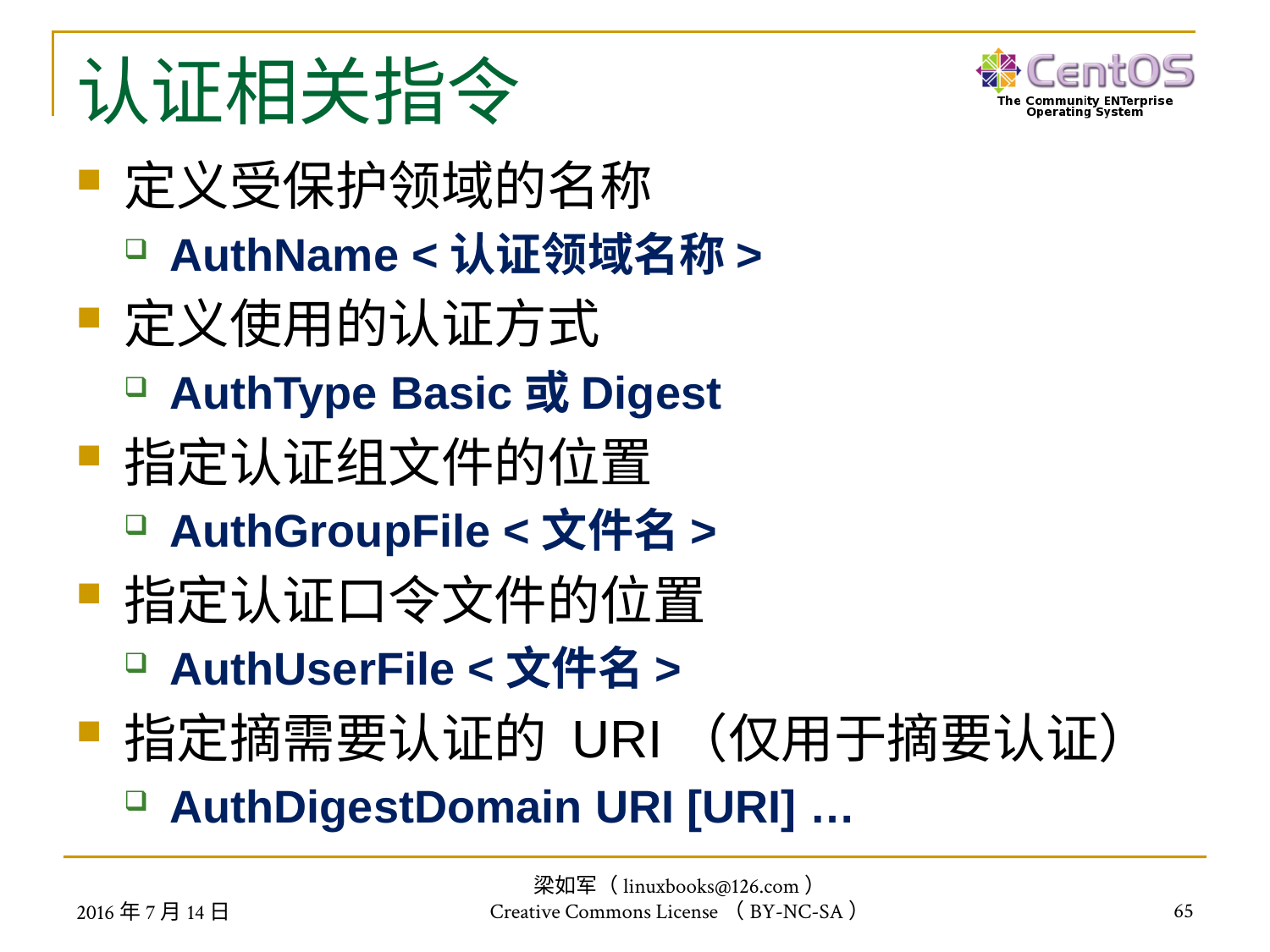

# 认证相关指令
定义受保护领域的名称
AuthName <认证领域名称>
定义使用的认证方式
AuthType Basic或Digest
指定认证组文件的位置
AuthGroupFile <文件名>
指定认证口令文件的位置
AuthUserFile <文件名>
指定摘需要认证的 URI（仅用于摘要认证）
AuthDigestDomain URI [URI] …
梁如军（linuxbooks@126.com）
Creative Commons License（BY-NC-SA）
2016年7月14日
65